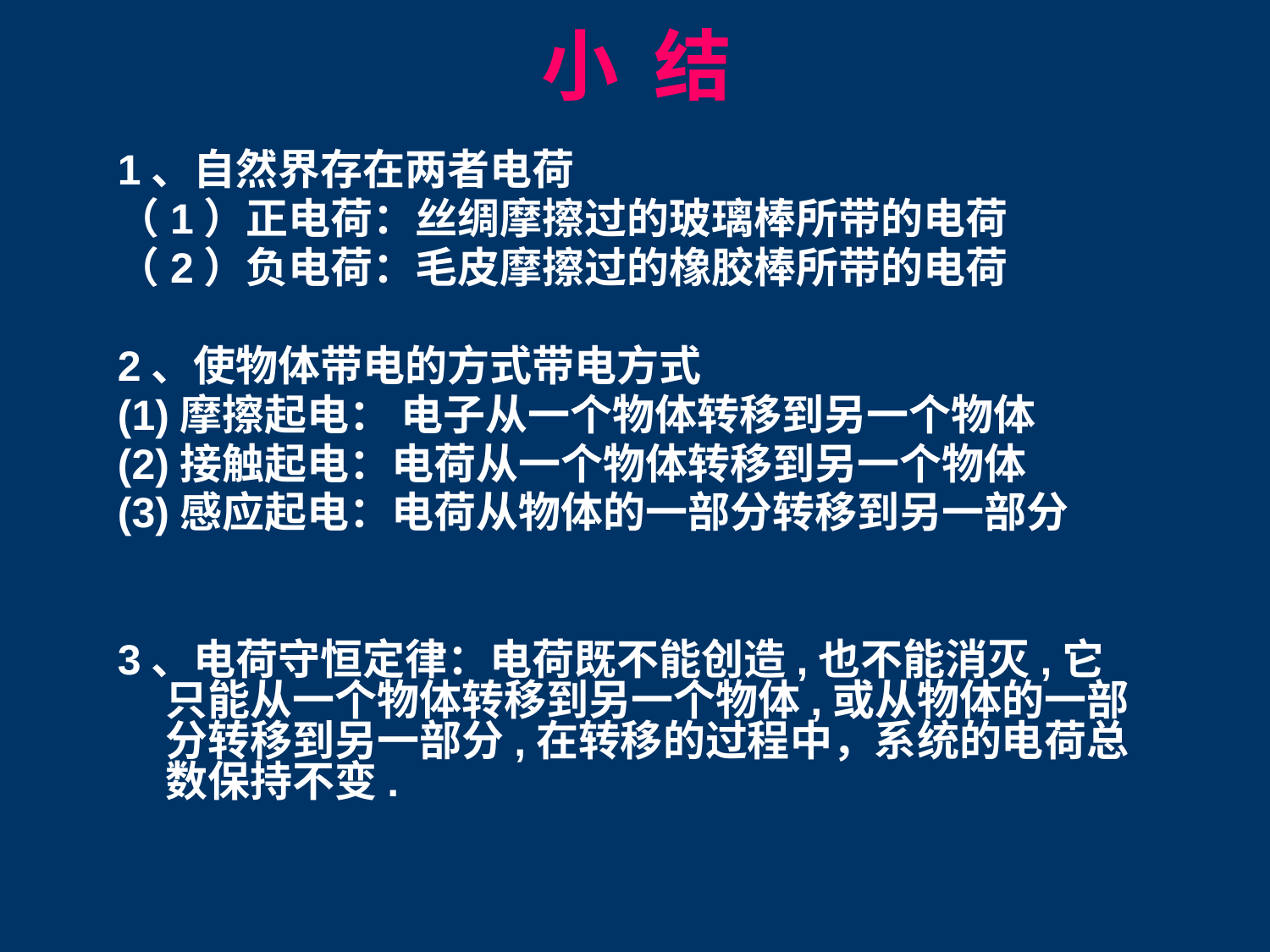

# 小  结
1、自然界存在两者电荷
（1）正电荷：丝绸摩擦过的玻璃棒所带的电荷
（2）负电荷：毛皮摩擦过的橡胶棒所带的电荷

2、使物体带电的方式带电方式
(1)摩擦起电： 电子从一个物体转移到另一个物体
(2)接触起电：电荷从一个物体转移到另一个物体
(3)感应起电：电荷从物体的一部分转移到另一部分

3、电荷守恒定律：电荷既不能创造,也不能消灭,它只能从一个物体转移到另一个物体,或从物体的一部分转移到另一部分,在转移的过程中，系统的电荷总数保持不变.